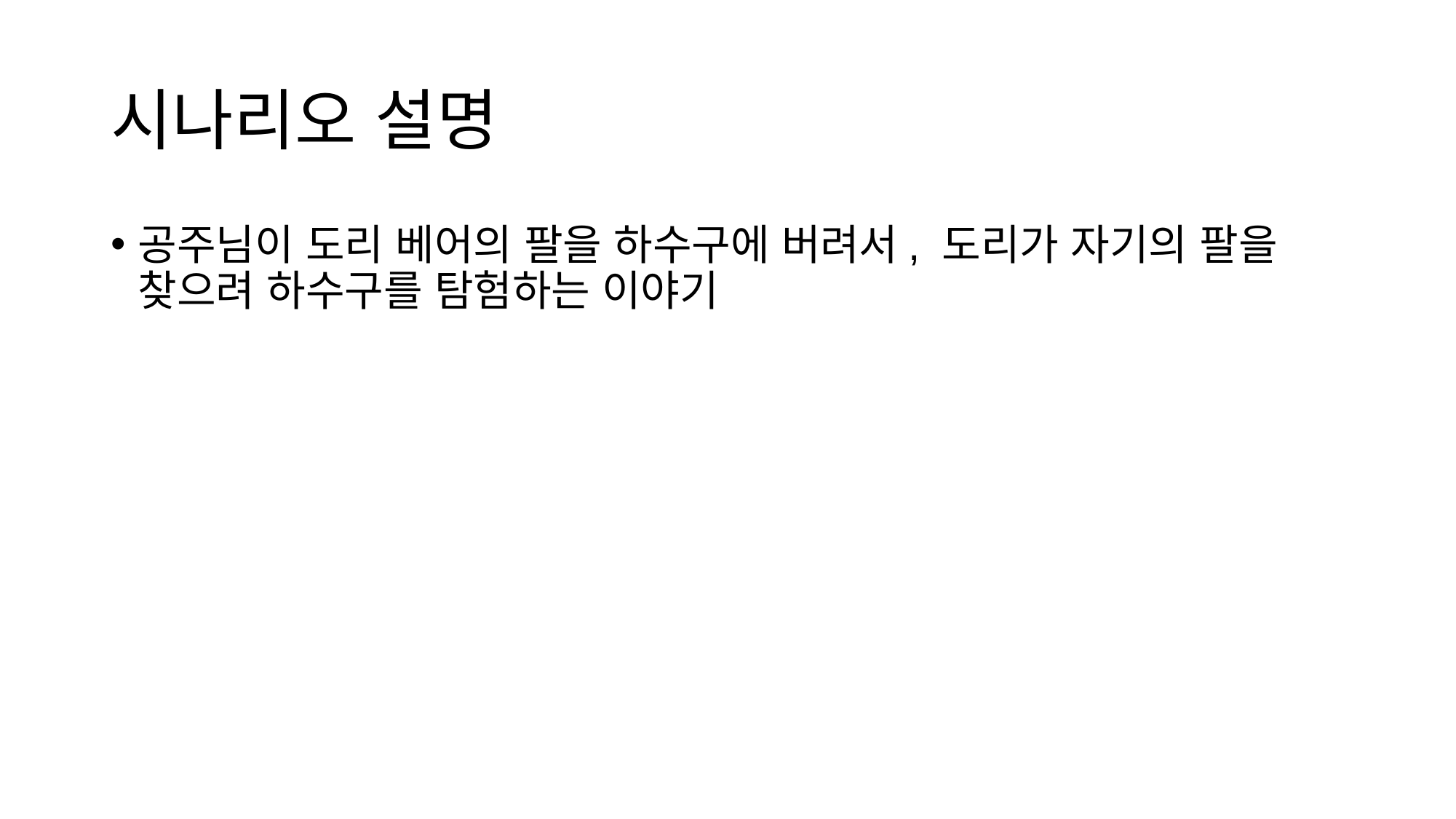

# 시나리오 설명
공주님이 도리 베어의 팔을 하수구에 버려서, 도리가 자기의 팔을 찾으려 하수구를 탐험하는 이야기